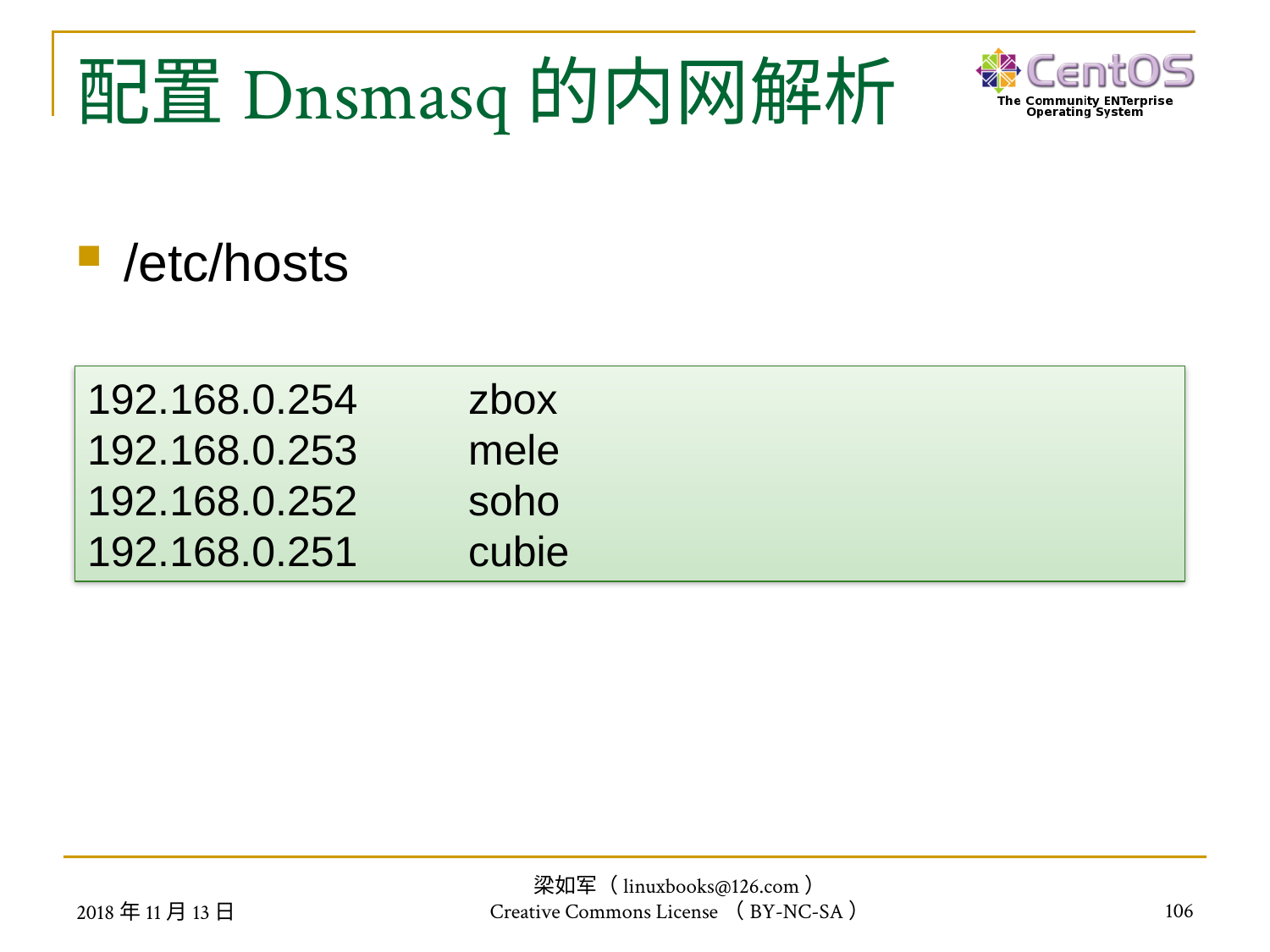

# 配置Dnsmasq的内网解析
/etc/hosts
192.168.0.254   	zbox
192.168.0.253	mele
192.168.0.252   	soho
192.168.0.251	cubie
梁如军（linuxbooks@126.com）
Creative Commons License（BY-NC-SA）
2018年11月13日
106